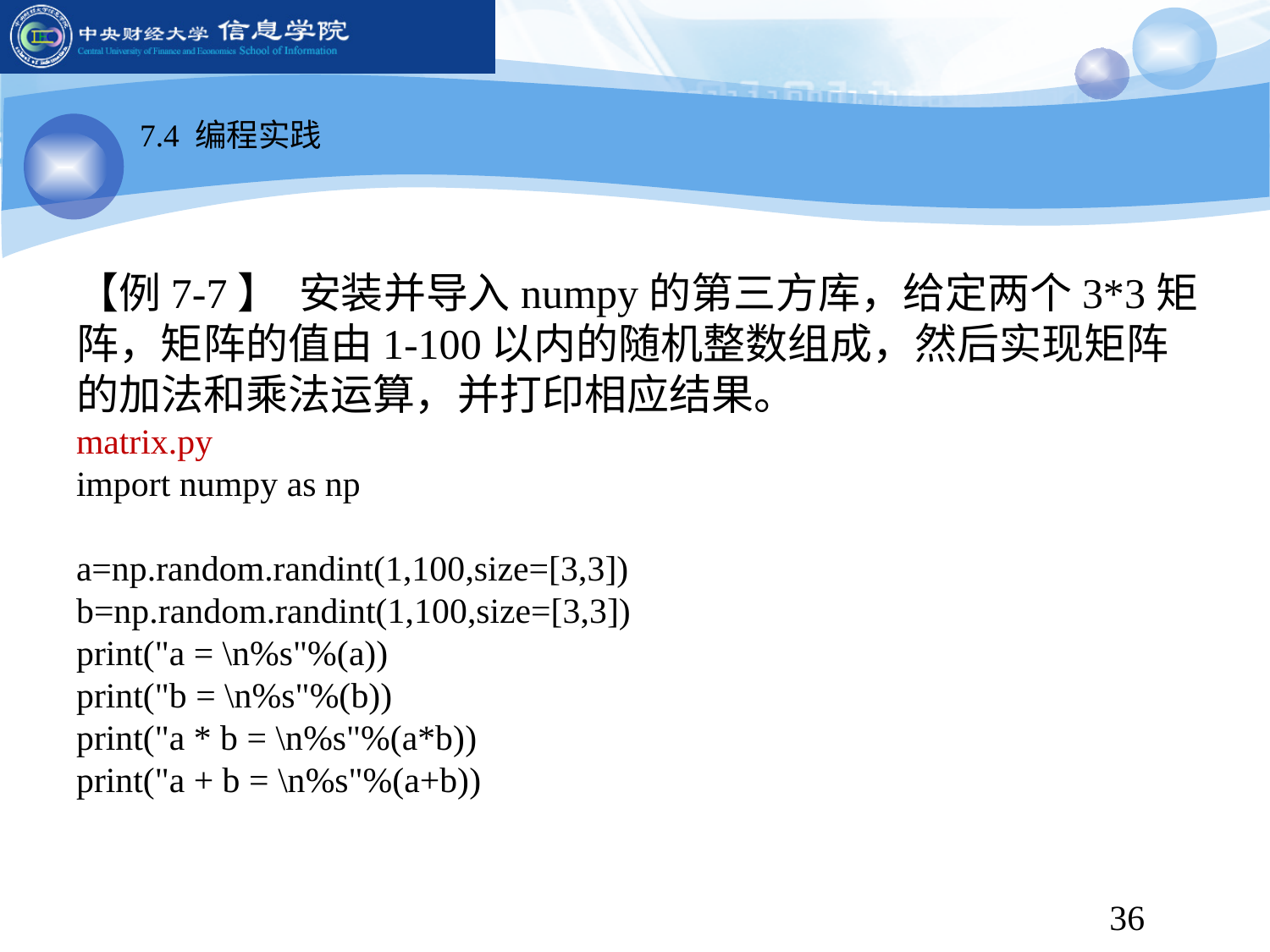

7.4 编程实践
【例7-7】  安装并导入numpy的第三方库，给定两个3*3矩阵，矩阵的值由1-100以内的随机整数组成，然后实现矩阵的加法和乘法运算，并打印相应结果。
matrix.py
import numpy as np

a=np.random.randint(1,100,size=[3,3])
b=np.random.randint(1,100,size=[3,3])
print("a = \n%s"%(a))
print("b = \n%s"%(b))
print("a * b = \n%s"%(a*b))
print("a + b = \n%s"%(a+b))